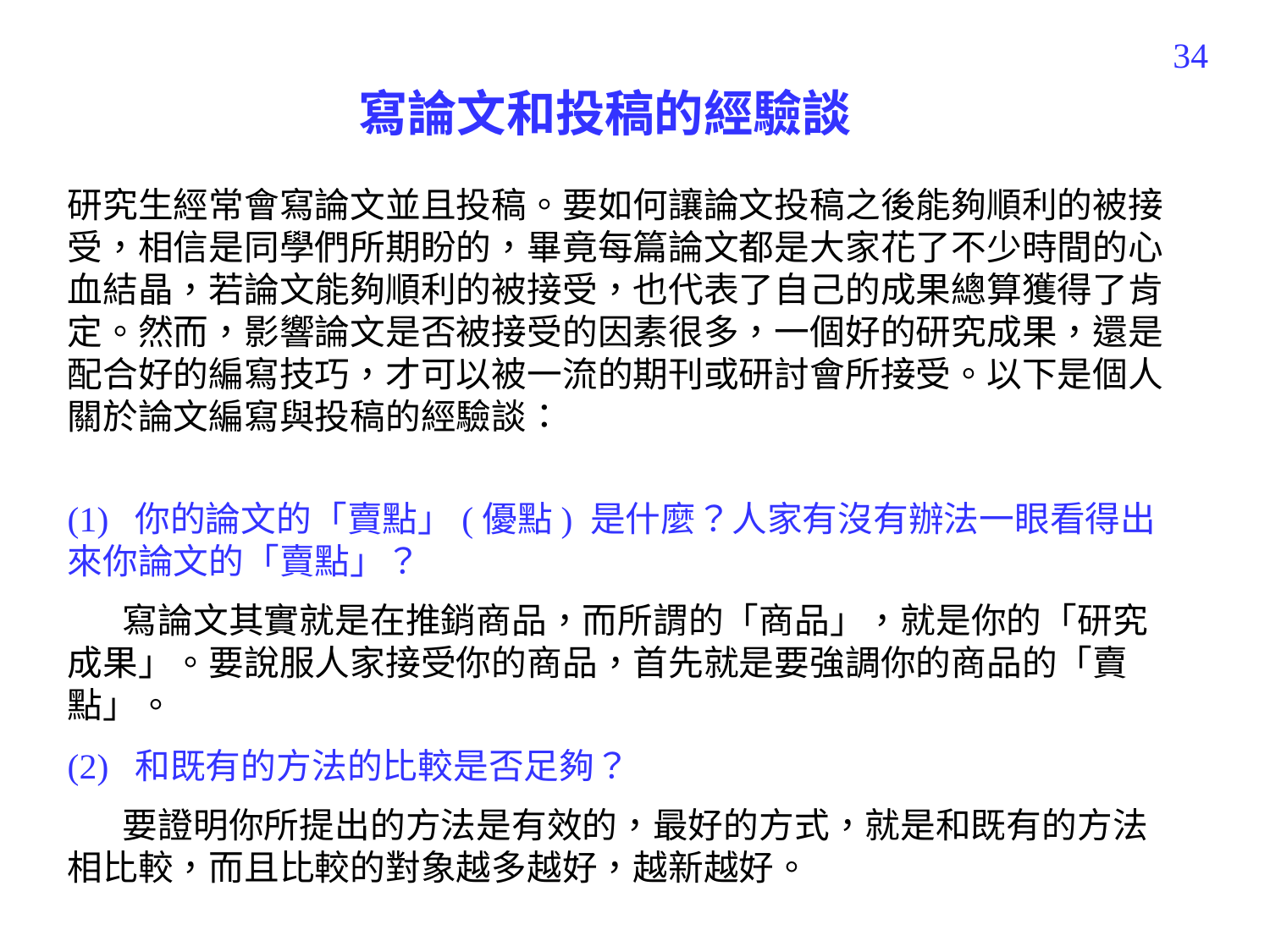

34
寫論文和投稿的經驗談
研究生經常會寫論文並且投稿。要如何讓論文投稿之後能夠順利的被接受，相信是同學們所期盼的，畢竟每篇論文都是大家花了不少時間的心血結晶，若論文能夠順利的被接受，也代表了自己的成果總算獲得了肯定。然而，影響論文是否被接受的因素很多，一個好的研究成果，還是配合好的編寫技巧，才可以被一流的期刊或研討會所接受。以下是個人關於論文編寫與投稿的經驗談：

(1)  你的論文的「賣點」(優點) 是什麼？人家有沒有辦法一眼看得出來你論文的「賣點」？
      寫論文其實就是在推銷商品，而所謂的「商品」，就是你的「研究成果」。要說服人家接受你的商品，首先就是要強調你的商品的「賣點」。
(2)  和既有的方法的比較是否足夠？
      要證明你所提出的方法是有效的，最好的方式，就是和既有的方法相比較，而且比較的對象越多越好，越新越好。